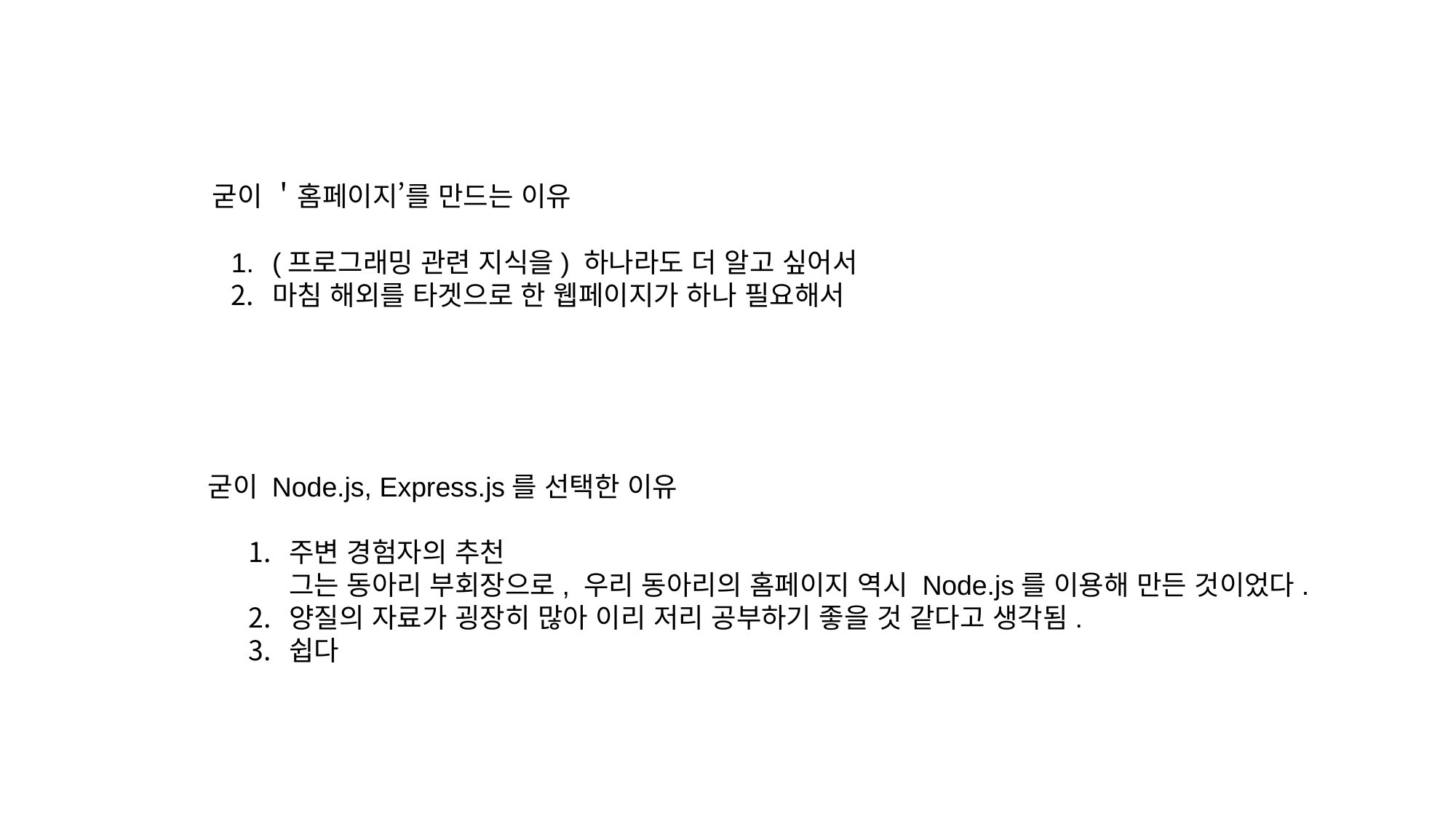

굳이 ＇홈페이지’를 만드는 이유
(프로그래밍 관련 지식을) 하나라도 더 알고 싶어서
마침 해외를 타겟으로 한 웹페이지가 하나 필요해서
굳이 Node.js, Express.js를 선택한 이유
주변 경험자의 추천
그는 동아리 부회장으로, 우리 동아리의 홈페이지 역시 Node.js를 이용해 만든 것이었다.
양질의 자료가 굉장히 많아 이리 저리 공부하기 좋을 것 같다고 생각됨.
쉽다